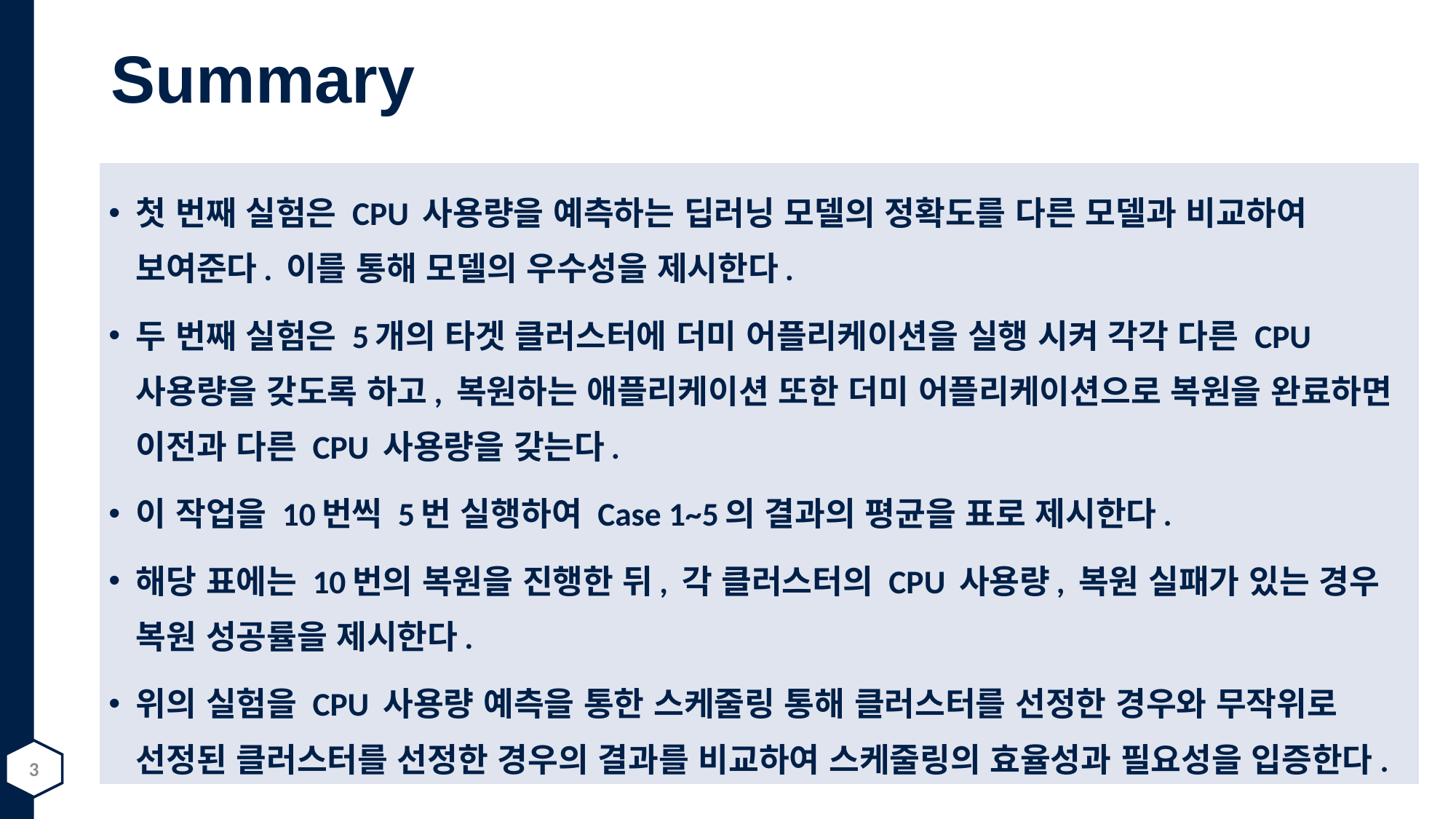

# Summary
첫 번째 실험은 CPU 사용량을 예측하는 딥러닝 모델의 정확도를 다른 모델과 비교하여 보여준다. 이를 통해 모델의 우수성을 제시한다.
두 번째 실험은 5개의 타겟 클러스터에 더미 어플리케이션을 실행 시켜 각각 다른 CPU 사용량을 갖도록 하고, 복원하는 애플리케이션 또한 더미 어플리케이션으로 복원을 완료하면 이전과 다른 CPU 사용량을 갖는다.
이 작업을 10번씩 5번 실행하여 Case 1~5의 결과의 평균을 표로 제시한다.
해당 표에는 10번의 복원을 진행한 뒤, 각 클러스터의 CPU 사용량, 복원 실패가 있는 경우 복원 성공률을 제시한다.
위의 실험을 CPU 사용량 예측을 통한 스케줄링 통해 클러스터를 선정한 경우와 무작위로 선정된 클러스터를 선정한 경우의 결과를 비교하여 스케줄링의 효율성과 필요성을 입증한다.
3